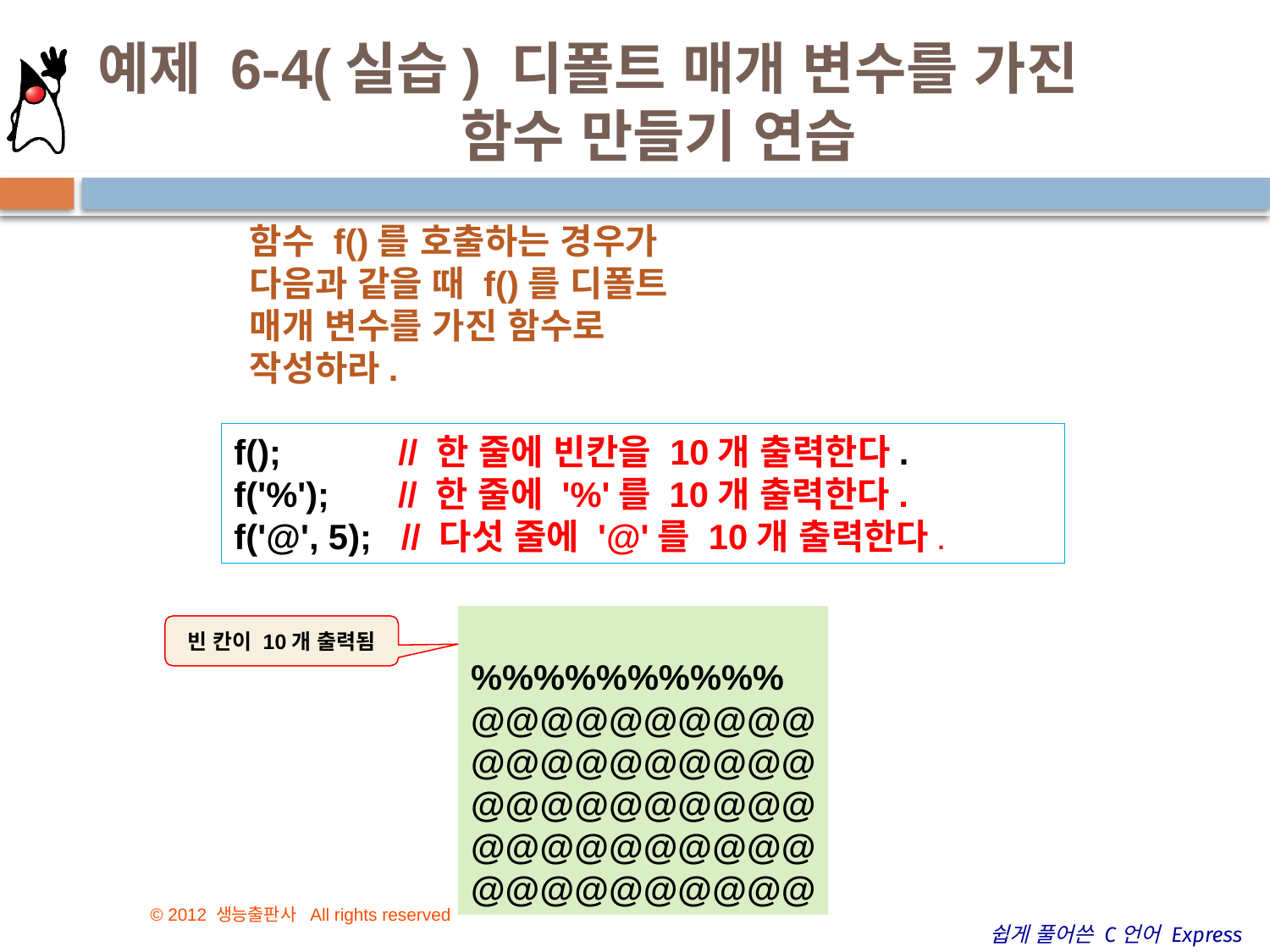

# 예제 6-4(실습) 디폴트 매개 변수를 가진 함수 만들기 연습
36
함수 f()를 호출하는 경우가 다음과 같을 때 f()를 디폴트 매개 변수를 가진 함수로 작성하라.
f();            // 한 줄에 빈칸을 10개 출력한다.
f('%');       // 한 줄에 '%'를 10개 출력한다.
f('@', 5);   // 다섯 줄에 '@'를 10개 출력한다.

%%%%%%%%%%
@@@@@@@@@@
@@@@@@@@@@
@@@@@@@@@@
@@@@@@@@@@
@@@@@@@@@@
빈 칸이 10개 출력됨